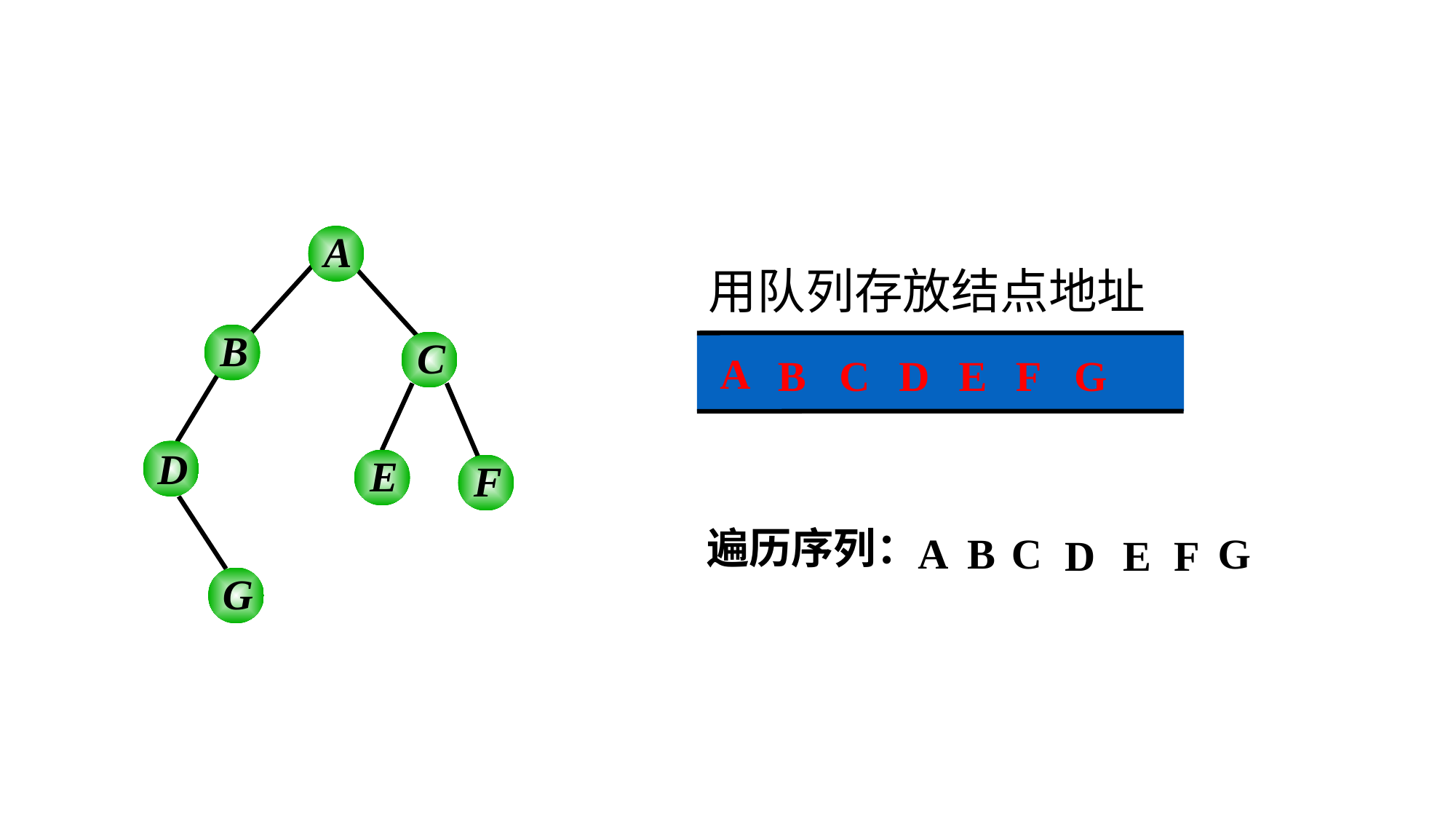

A

B

C

D

E

F

G

用队列存放结点地址

A
B
C
D
E
F
G

遍历序列：
A
B
C
G
D
E
F